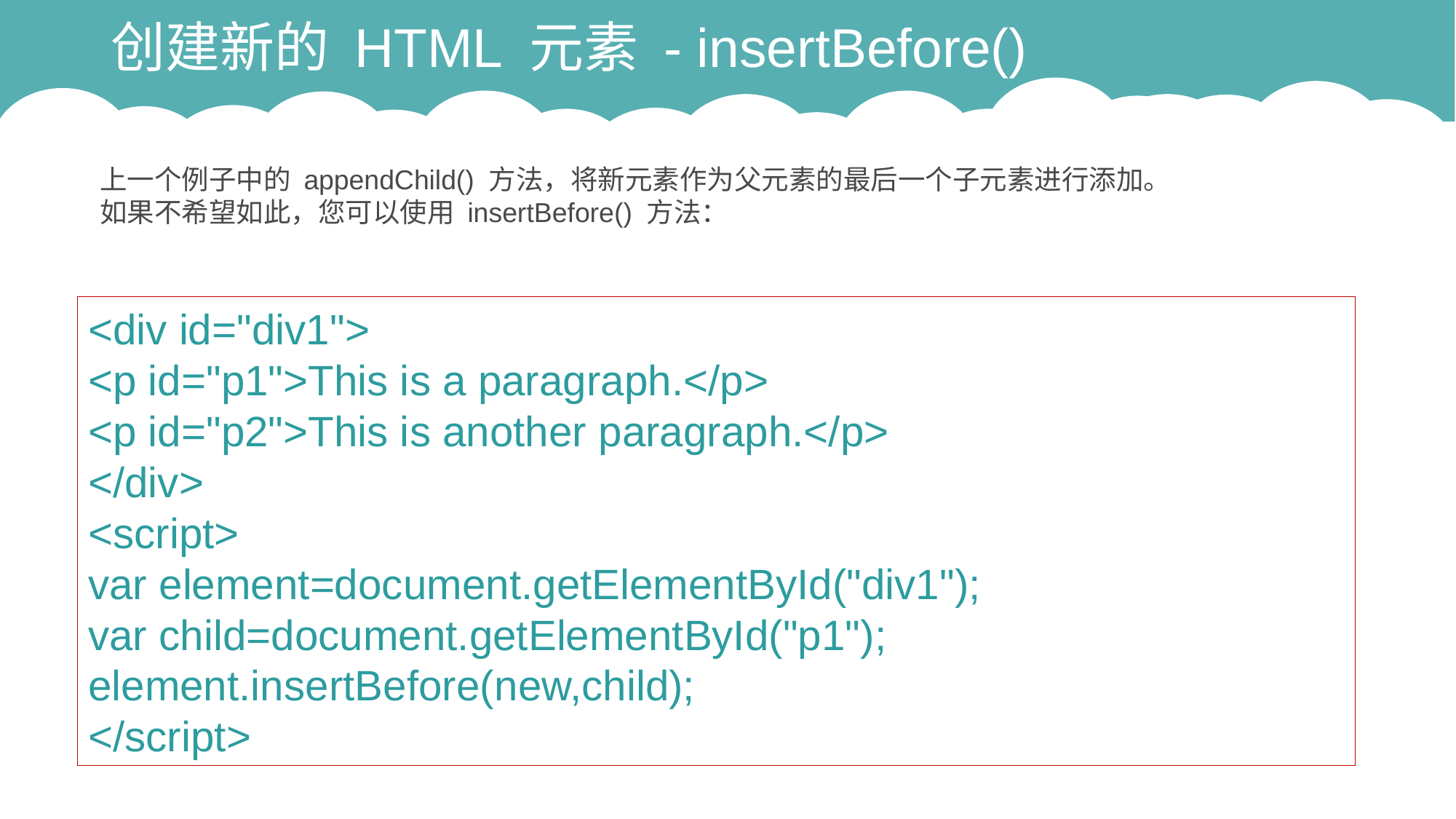

# 创建新的 HTML 元素 - insertBefore()
上一个例子中的 appendChild() 方法，将新元素作为父元素的最后一个子元素进行添加。
如果不希望如此，您可以使用 insertBefore() 方法：
<div id="div1">
<p id="p1">This is a paragraph.</p>
<p id="p2">This is another paragraph.</p>
</div>
<script>
var element=document.getElementById("div1");
var child=document.getElementById("p1");
element.insertBefore(new,child);
</script>